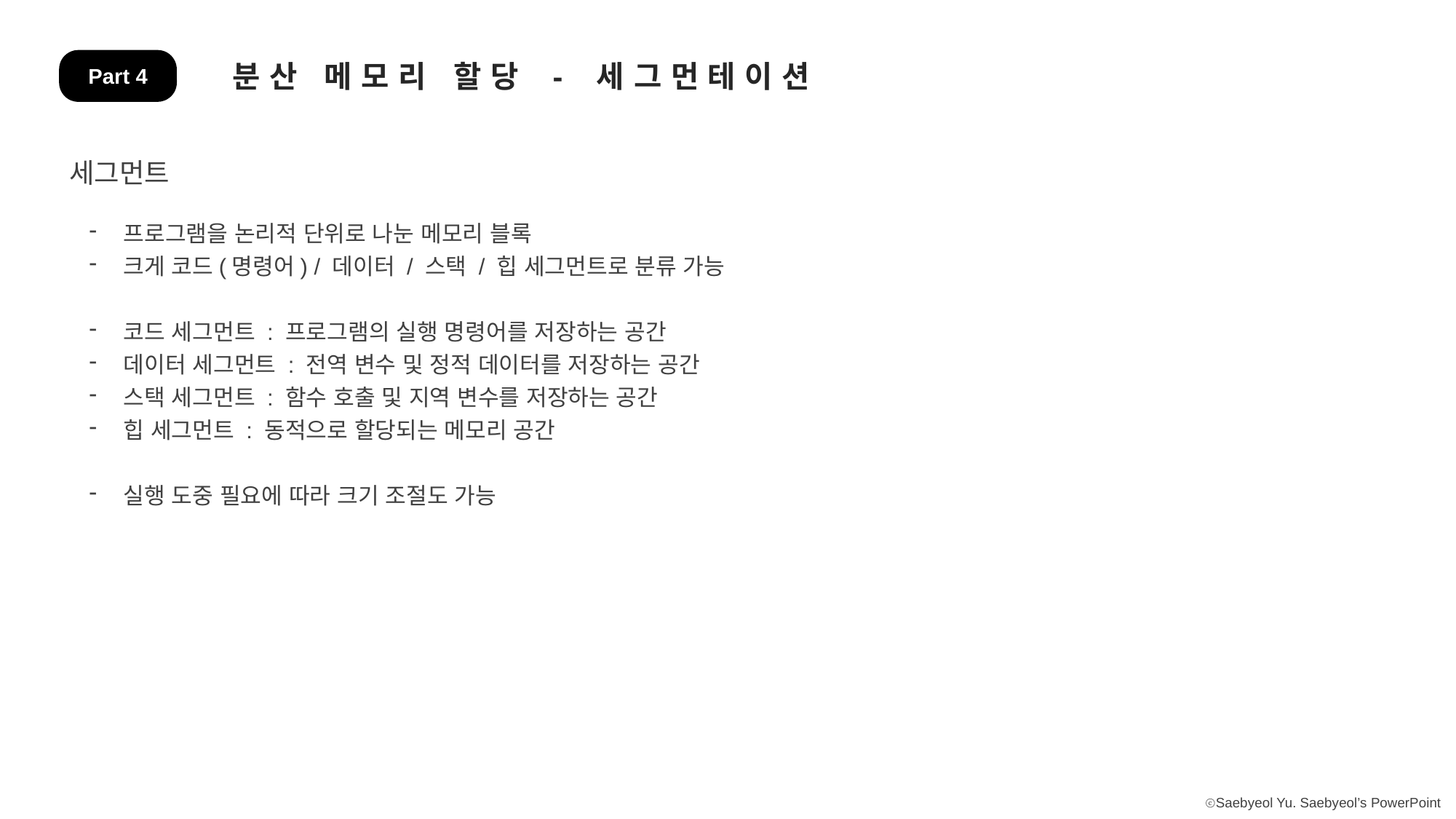

분산 메모리 할당 - 세그먼테이션
Part 4
세그먼트
프로그램을 논리적 단위로 나눈 메모리 블록
크게 코드(명령어) / 데이터 / 스택 / 힙 세그먼트로 분류 가능

코드 세그먼트 : 프로그램의 실행 명령어를 저장하는 공간
데이터 세그먼트 : 전역 변수 및 정적 데이터를 저장하는 공간
스택 세그먼트 : 함수 호출 및 지역 변수를 저장하는 공간
힙 세그먼트 : 동적으로 할당되는 메모리 공간

실행 도중 필요에 따라 크기 조절도 가능